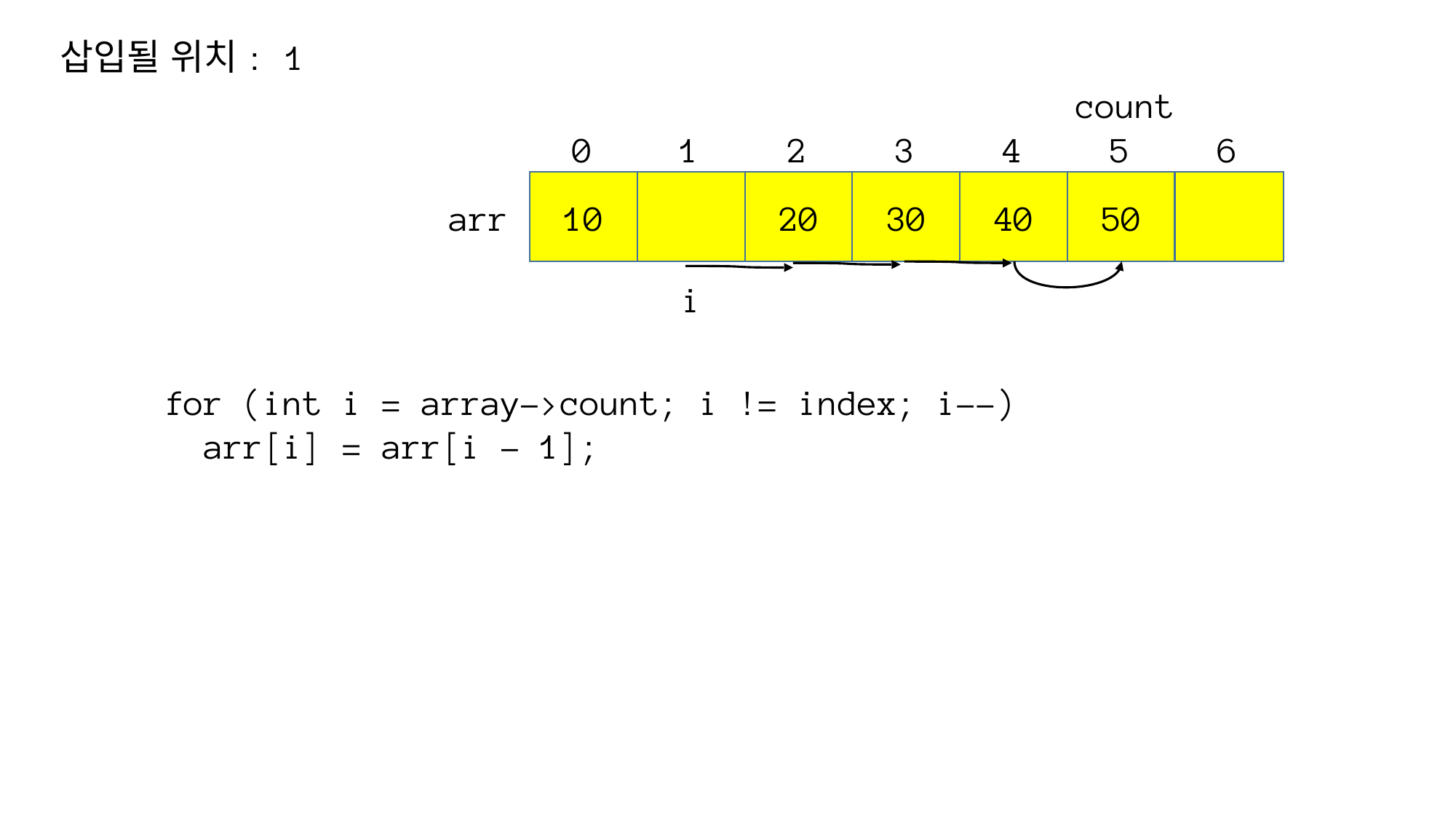

삽입될 위치: 1

count
0
1
2
3
4
5
6
10

20
30
40
50

arr
i
for (int i = array->count; i != index; i--)
  arr[i] = arr[i - 1];